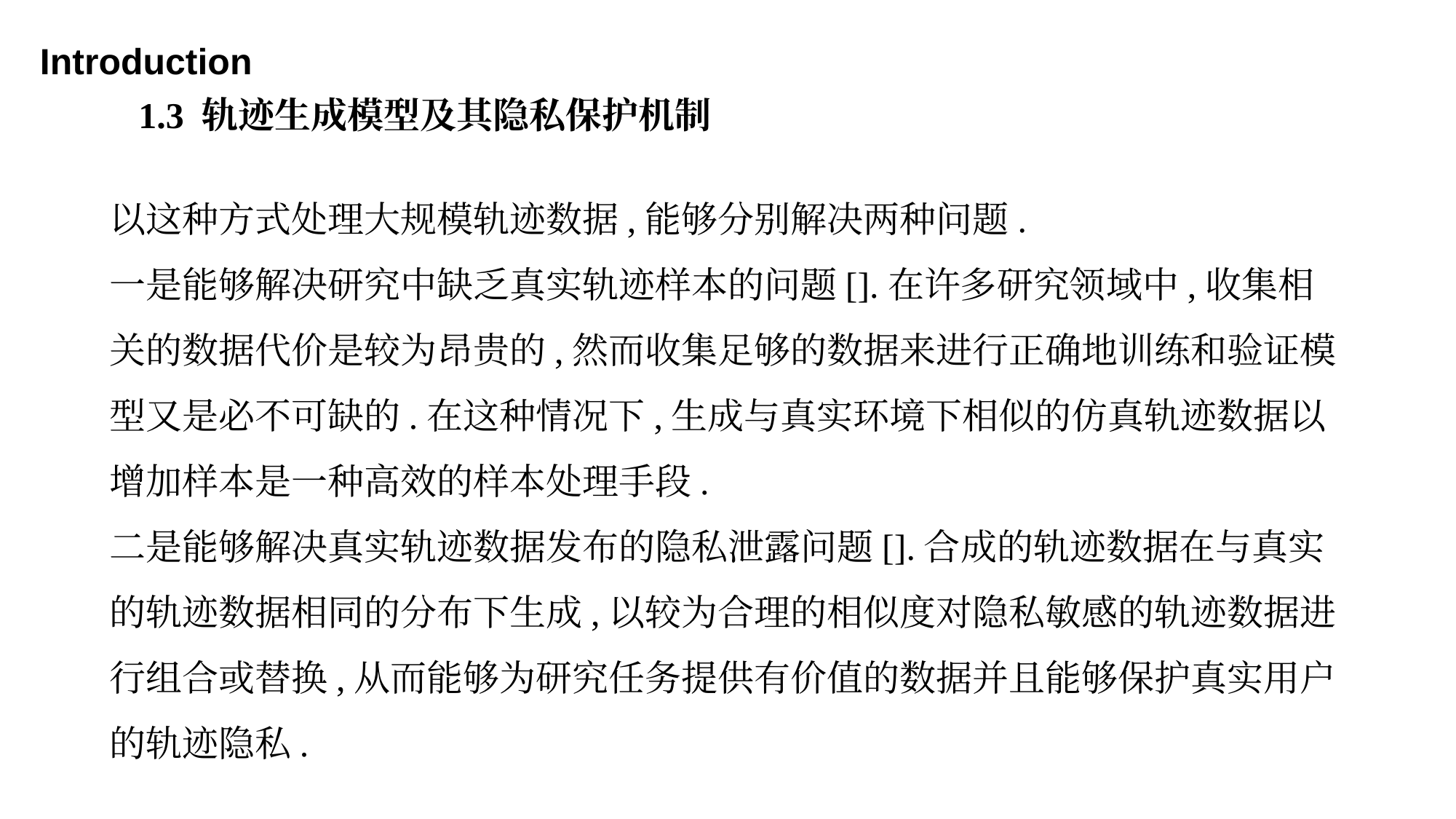

Introduction
1.3 轨迹生成模型及其隐私保护机制
以这种方式处理大规模轨迹数据,能够分别解决两种问题.
一是能够解决研究中缺乏真实轨迹样本的问题[].在许多研究领域中,收集相关的数据代价是较为昂贵的,然而收集足够的数据来进行正确地训练和验证模型又是必不可缺的.在这种情况下,生成与真实环境下相似的仿真轨迹数据以增加样本是一种高效的样本处理手段.
二是能够解决真实轨迹数据发布的隐私泄露问题[].合成的轨迹数据在与真实的轨迹数据相同的分布下生成,以较为合理的相似度对隐私敏感的轨迹数据进行组合或替换,从而能够为研究任务提供有价值的数据并且能够保护真实用户的轨迹隐私.